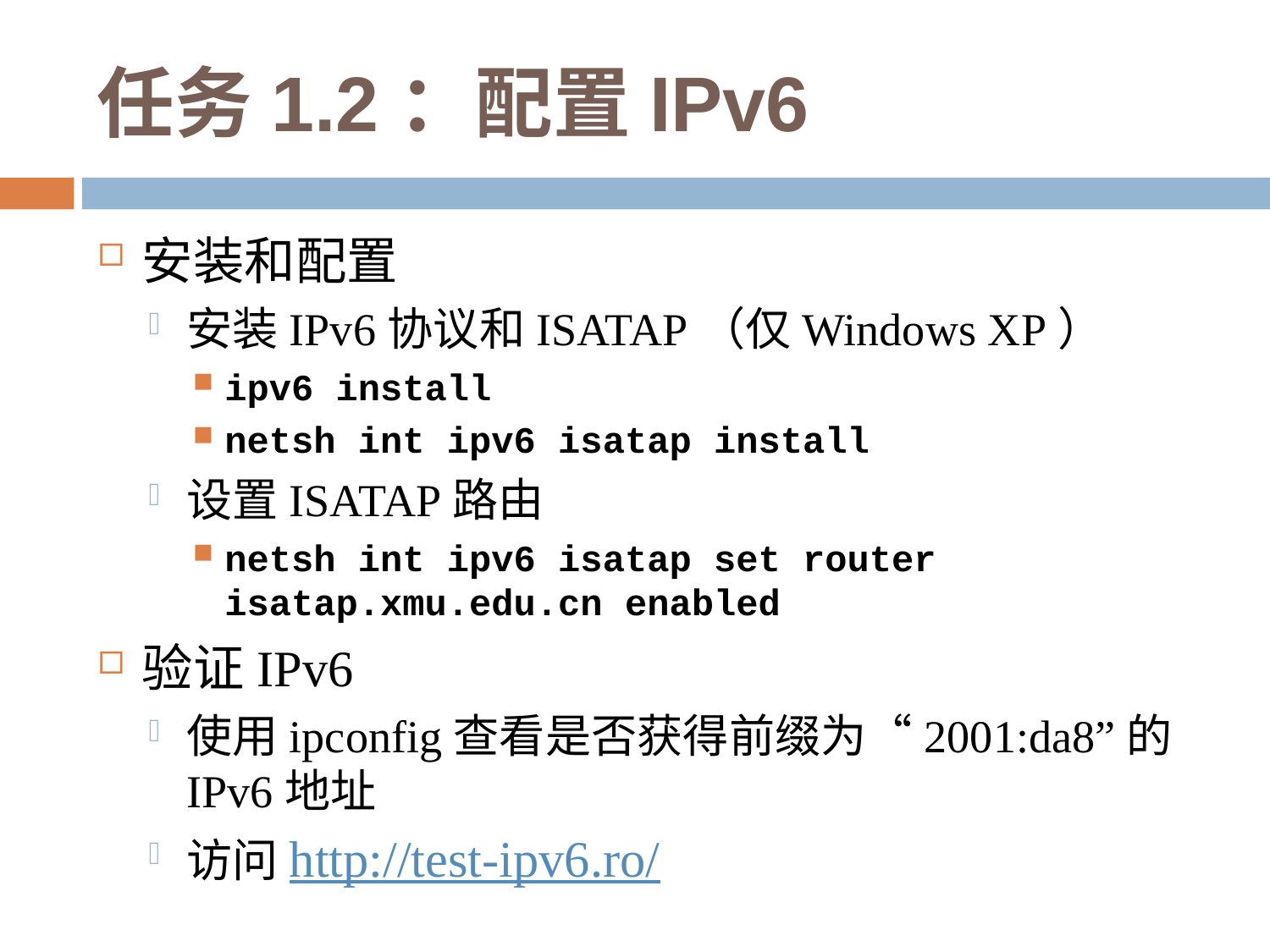

# 任务1.2：配置IPv6
安装和配置
安装IPv6协议和ISATAP（仅Windows XP）
ipv6 install
netsh int ipv6 isatap install
设置ISATAP路由
netsh int ipv6 isatap set router isatap.xmu.edu.cn enabled
验证IPv6
使用ipconfig查看是否获得前缀为“2001:da8”的IPv6地址
访问http://test-ipv6.ro/